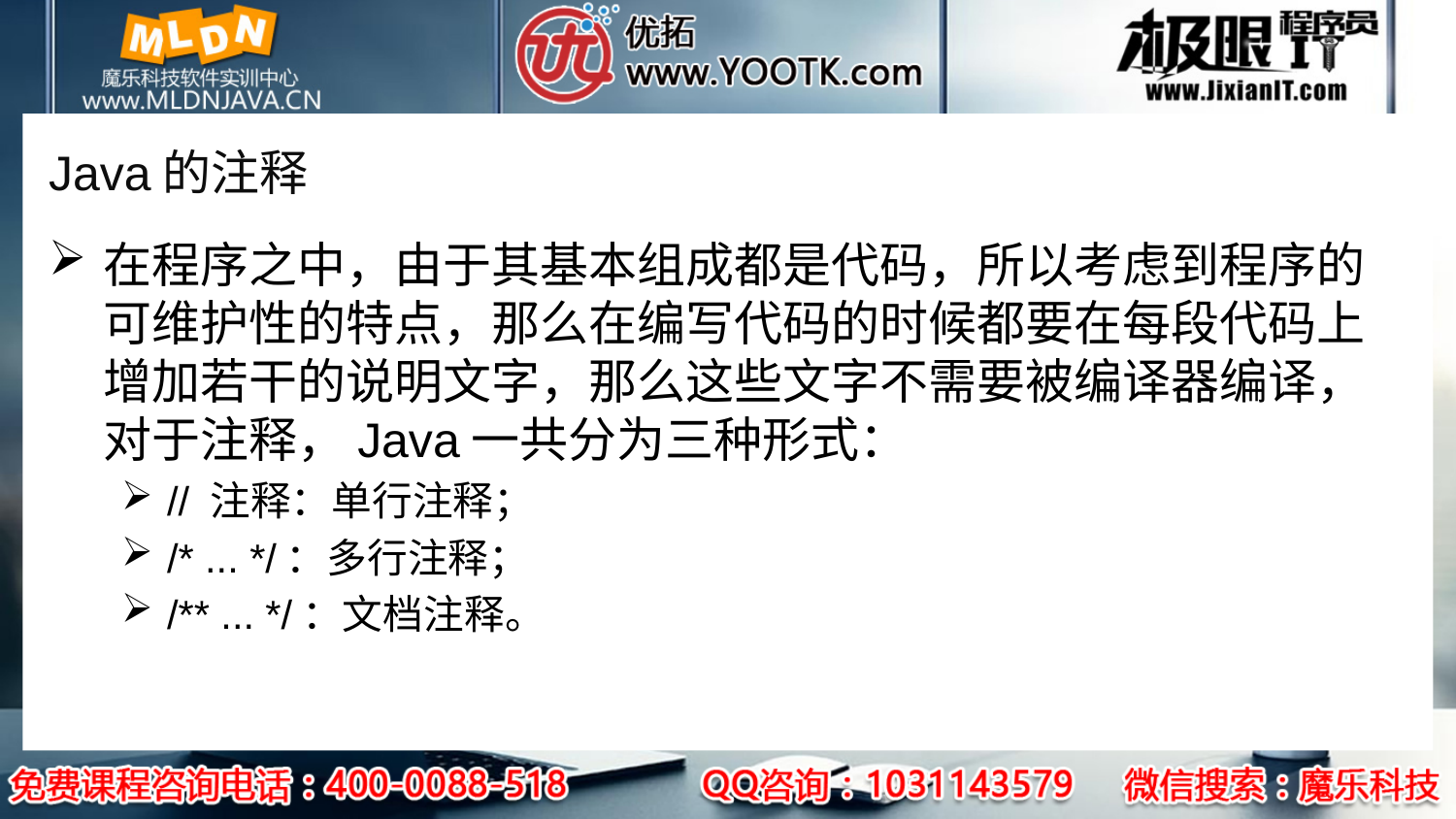

# Java的注释
在程序之中，由于其基本组成都是代码，所以考虑到程序的可维护性的特点，那么在编写代码的时候都要在每段代码上增加若干的说明文字，那么这些文字不需要被编译器编译，对于注释，Java一共分为三种形式：
// 注释：单行注释；
/* ... */：多行注释；
/** ... */：文档注释。